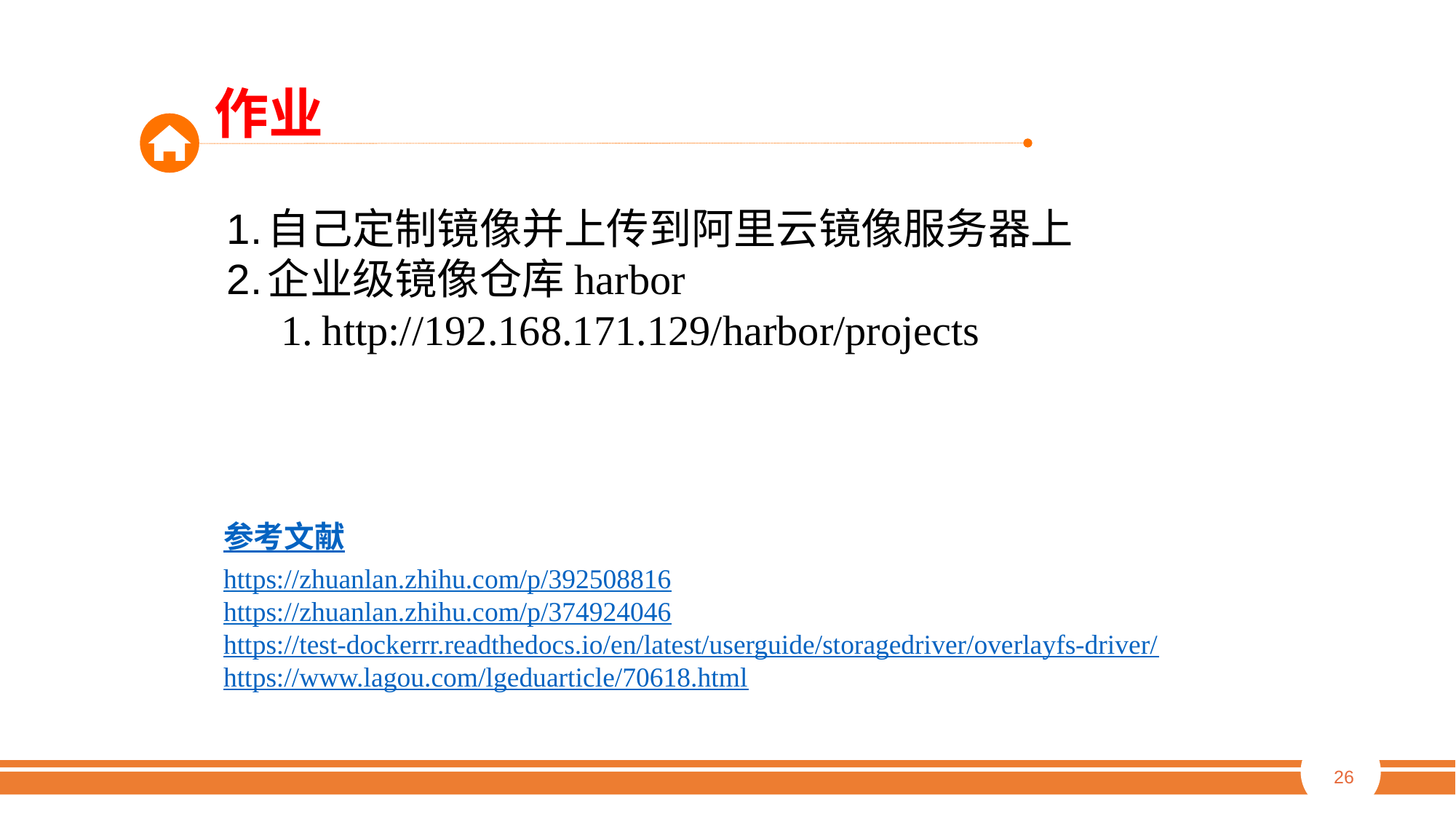

作业
自己定制镜像并上传到阿里云镜像服务器上
企业级镜像仓库harbor
http://192.168.171.129/harbor/projects
参考文献
https://zhuanlan.zhihu.com/p/392508816
https://zhuanlan.zhihu.com/p/374924046
https://test-dockerrr.readthedocs.io/en/latest/userguide/storagedriver/overlayfs-driver/
https://www.lagou.com/lgeduarticle/70618.html

26